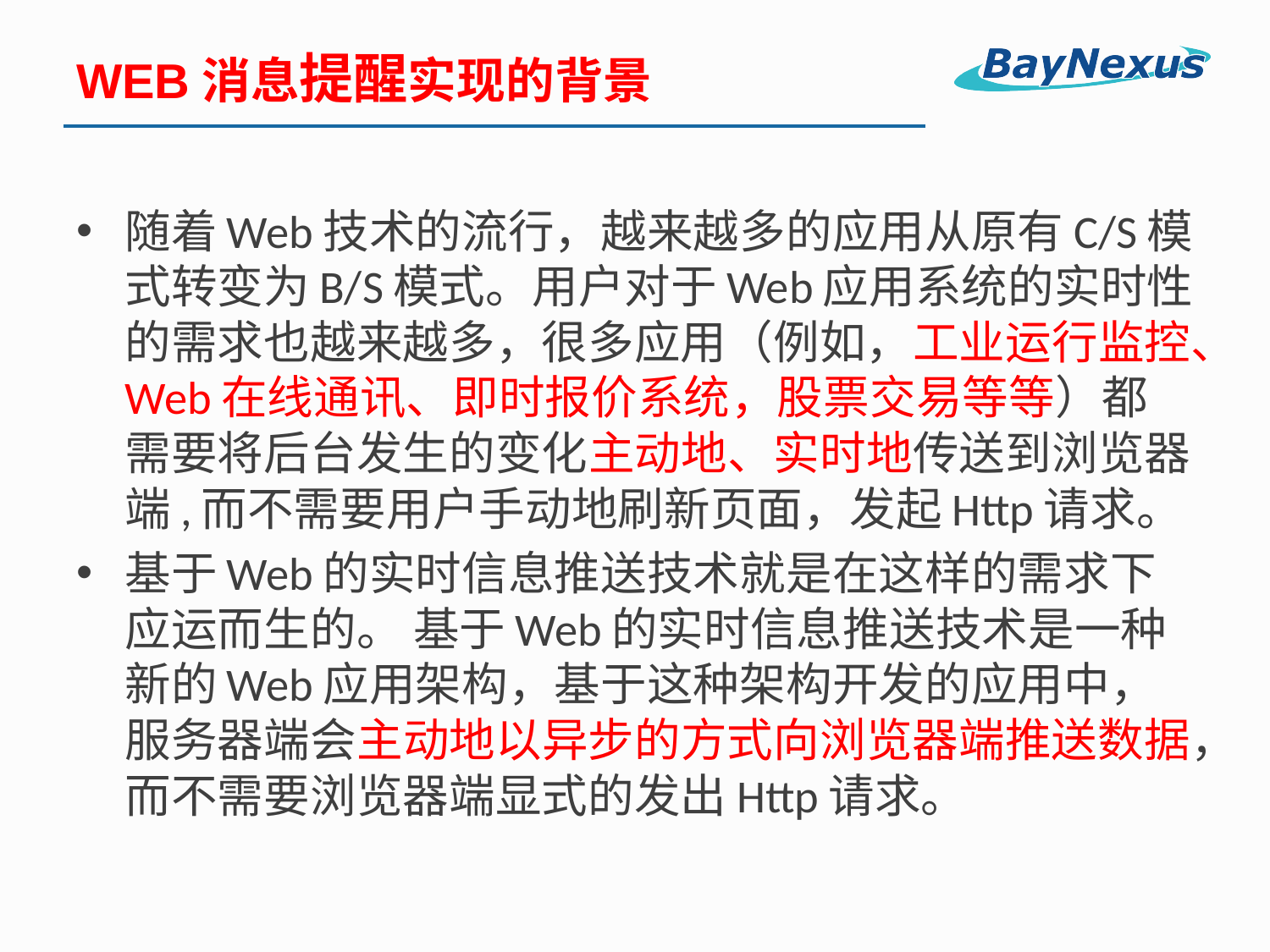

# WEB消息提醒实现的背景

随着Web技术的流行，越来越多的应用从原有C/S模式转变为B/S模式。用户对于Web应用系统的实时性的需求也越来越多，很多应用（例如，工业运行监控、Web在线通讯、即时报价系统，股票交易等等）都需要将后台发生的变化主动地、实时地传送到浏览器端,而不需要用户手动地刷新页面，发起Http请求。
基于Web的实时信息推送技术就是在这样的需求下应运而生的。 基于Web的实时信息推送技术是一种新的Web应用架构，基于这种架构开发的应用中，服务器端会主动地以异步的方式向浏览器端推送数据，而不需要浏览器端显式的发出Http请求。